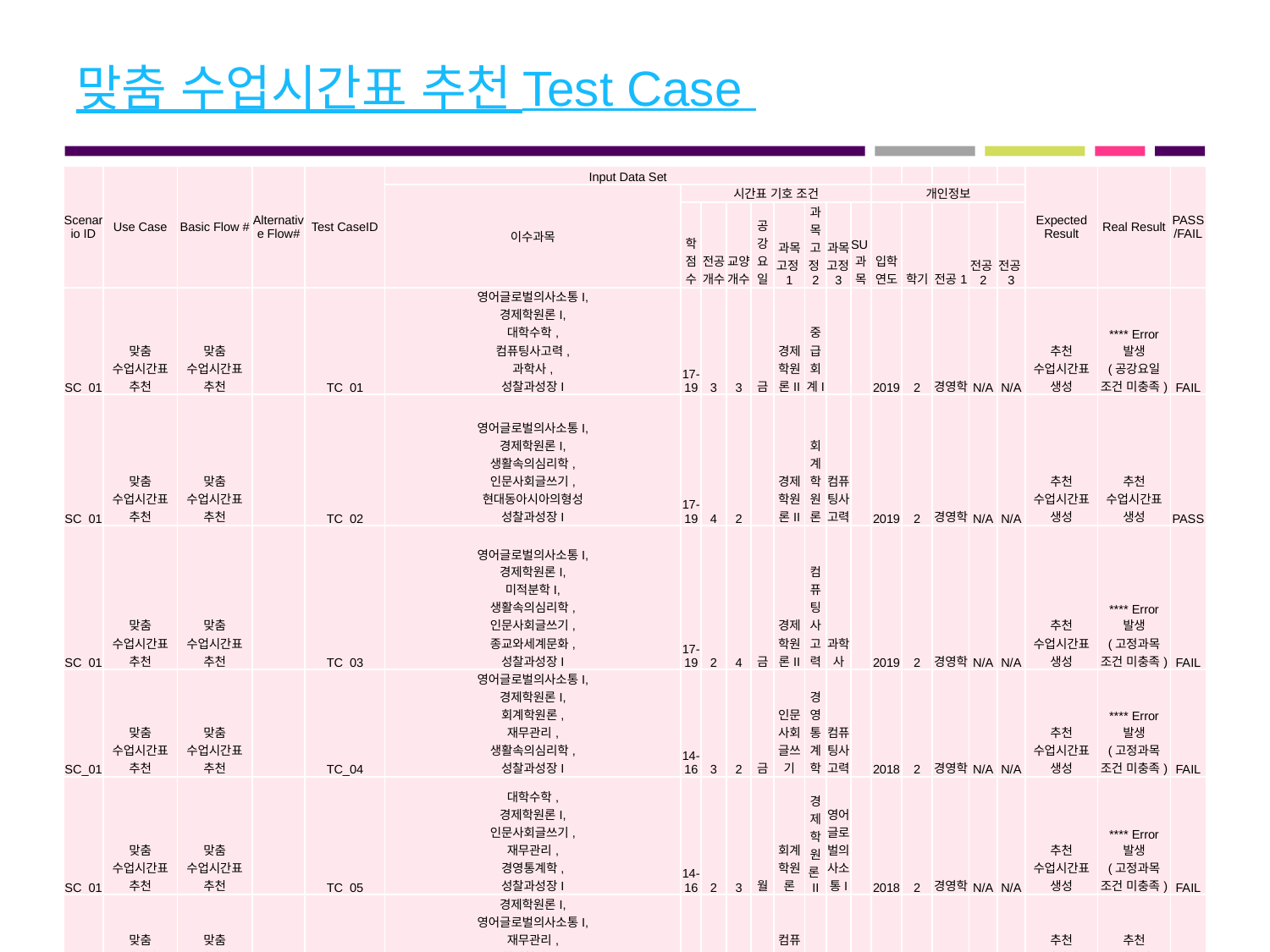

# 맞춤 수업시간표 추천 Test Case
| Scenario ID | Use Case | Basic Flow # | Alternative Flow# | Test CaseID | Input Data Set |  |  |  |  |  |  |  |  |  |  |  |  |  | Expected Result | Real Result | PASS/FAIL |
| --- | --- | --- | --- | --- | --- | --- | --- | --- | --- | --- | --- | --- | --- | --- | --- | --- | --- | --- | --- | --- | --- |
|  |  |  |  |  | 이수과목 | 시간표 기호 조건 |  |  |  |  |  |  |  | 개인정보 |  |  |  |  |  |  |  |
|  |  |  |  |  |  | 학점수 | 전공개수 | 교양개수 | 공강요일 | 과목고정1 | 과목고정2 | 과목고정3 | SU과목 | 입학연도 | 학기 | 전공1 | 전공2 | 전공3 |  |  |  |
| SC\_01 | 맞춤 수업시간표 추천 | 맞춤 수업시간표 추천 |  | TC\_01 | 영어글로벌의사소통I, 경제학원론I, 대학수학, 컴퓨팅사고력, 과학사, 성찰과성장I | 17-19 | 3 | 3 | 금 | 경제학원론II | 중급회계I |  |  | 2019 | 2 | 경영학 | N/A | N/A | 추천 수업시간표 생성 | \*\*\*\* Error 발생 (공강요일 조건 미충족) | FAIL |
| SC\_01 | 맞춤 수업시간표 추천 | 맞춤 수업시간표 추천 |  | TC\_02 | 영어글로벌의사소통I, 경제학원론I, 생활속의심리학, 인문사회글쓰기, 현대동아시아의형성 성찰과성장I | 17-19 | 4 | 2 |  | 경제학원론II | 회계학원론 | 컴퓨팅사고력 |  | 2019 | 2 | 경영학 | N/A | N/A | 추천 수업시간표 생성 | 추천 수업시간표 생성 | PASS |
| SC\_01 | 맞춤 수업시간표 추천 | 맞춤 수업시간표 추천 |  | TC\_03 | 영어글로벌의사소통I, 경제학원론I, 미적분학I, 생활속의심리학, 인문사회글쓰기, 종교와세계문화, 성찰과성장I | 17-19 | 2 | 4 | 금 | 경제학원론II | 컴퓨팅사고력 | 과학사 |  | 2019 | 2 | 경영학 | N/A | N/A | 추천 수업시간표 생성 | \*\*\*\* Error 발생 (고정과목 조건 미충족) | FAIL |
| SC\_01 | 맞춤 수업시간표 추천 | 맞춤 수업시간표 추천 |  | TC\_04 | 영어글로벌의사소통I, 경제학원론I, 회계학원론, 재무관리, 생활속의심리학, 성찰과성장I | 14-16 | 3 | 2 | 금 | 인문사회글쓰기 | 경영통계학 | 컴퓨팅사고력 |  | 2018 | 2 | 경영학 | N/A | N/A | 추천 수업시간표 생성 | \*\*\*\* Error 발생 (고정과목 조건 미충족) | FAIL |
| SC\_01 | 맞춤 수업시간표 추천 | 맞춤 수업시간표 추천 |  | TC\_05 | 대학수학, 경제학원론I, 인문사회글쓰기, 재무관리, 경영통계학, 성찰과성장I | 14-16 | 2 | 3 | 월 | 회계학원론 | 경제학원론II | 영어글로벌의사소통I |  | 2018 | 2 | 경영학 | N/A | N/A | 추천 수업시간표 생성 | \*\*\*\* Error 발생 (고정과목 조건 미충족) | FAIL |
| SC\_01 | 맞춤 수업시간표 추천 | 맞춤 수업시간표 추천 |  | TC\_06 | 경제학원론I, 영어글로벌의사소통I, 재무관리, 회계학원론, 컴퓨팅사고력 | 17-19 | 4 | 2 |  | 컴퓨팅사고력 |  |  |  | 2018 | 2 | 경영학 | N/A | N/A | 추천 수업시간표 생성 | 추천 수업시간표 생성 | PASS |
47